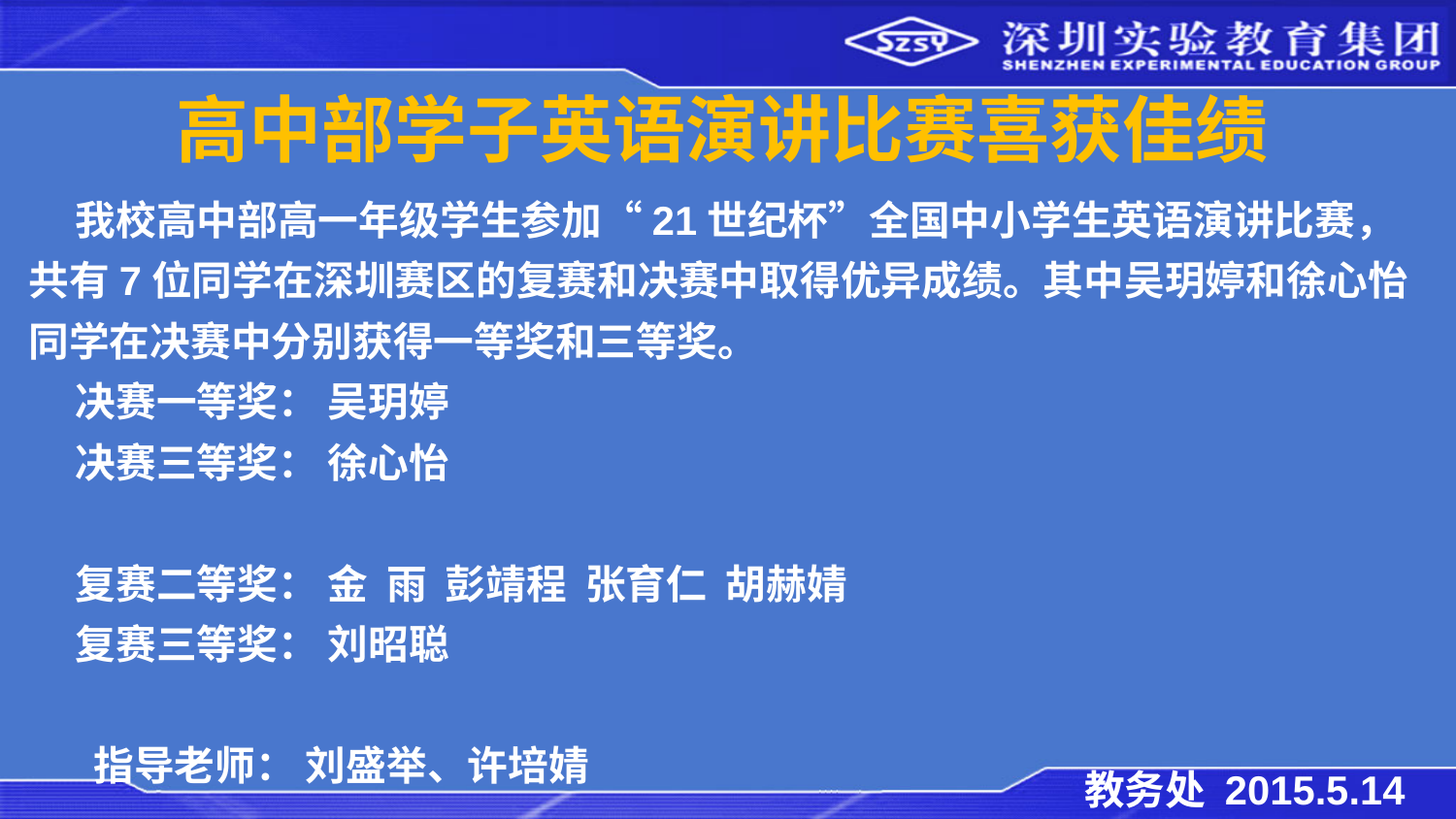

高中部学子英语演讲比赛喜获佳绩
    我校高中部高一年级学生参加“21世纪杯”全国中小学生英语演讲比赛，共有7位同学在深圳赛区的复赛和决赛中取得优异成绩。其中吴玥婷和徐心怡同学在决赛中分别获得一等奖和三等奖。
    决赛一等奖： 吴玥婷
    决赛三等奖： 徐心怡

    复赛二等奖： 金  雨  彭靖程  张育仁  胡赫婧
    复赛三等奖： 刘昭聪

      指导老师： 刘盛举、许培婧